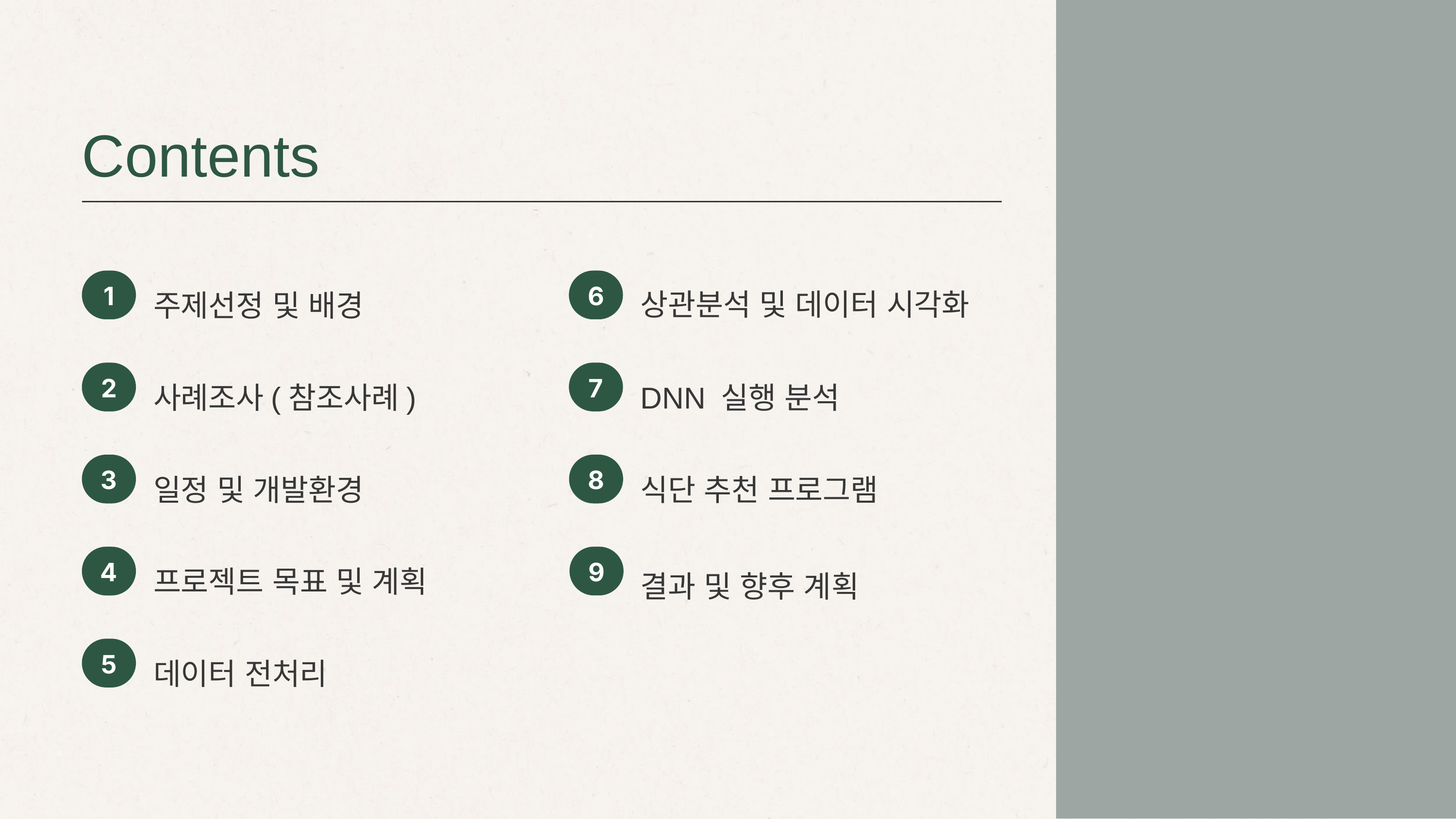

Contents

1

6
상관분석 및 데이터 시각화
주제선정 및 배경

7

2
DNN 실행 분석
사례조사(참조사례)

8

3
식단 추천 프로그램
일정 및 개발환경

9

4
프로젝트 목표 및 계획
결과 및 향후 계획

5
데이터 전처리